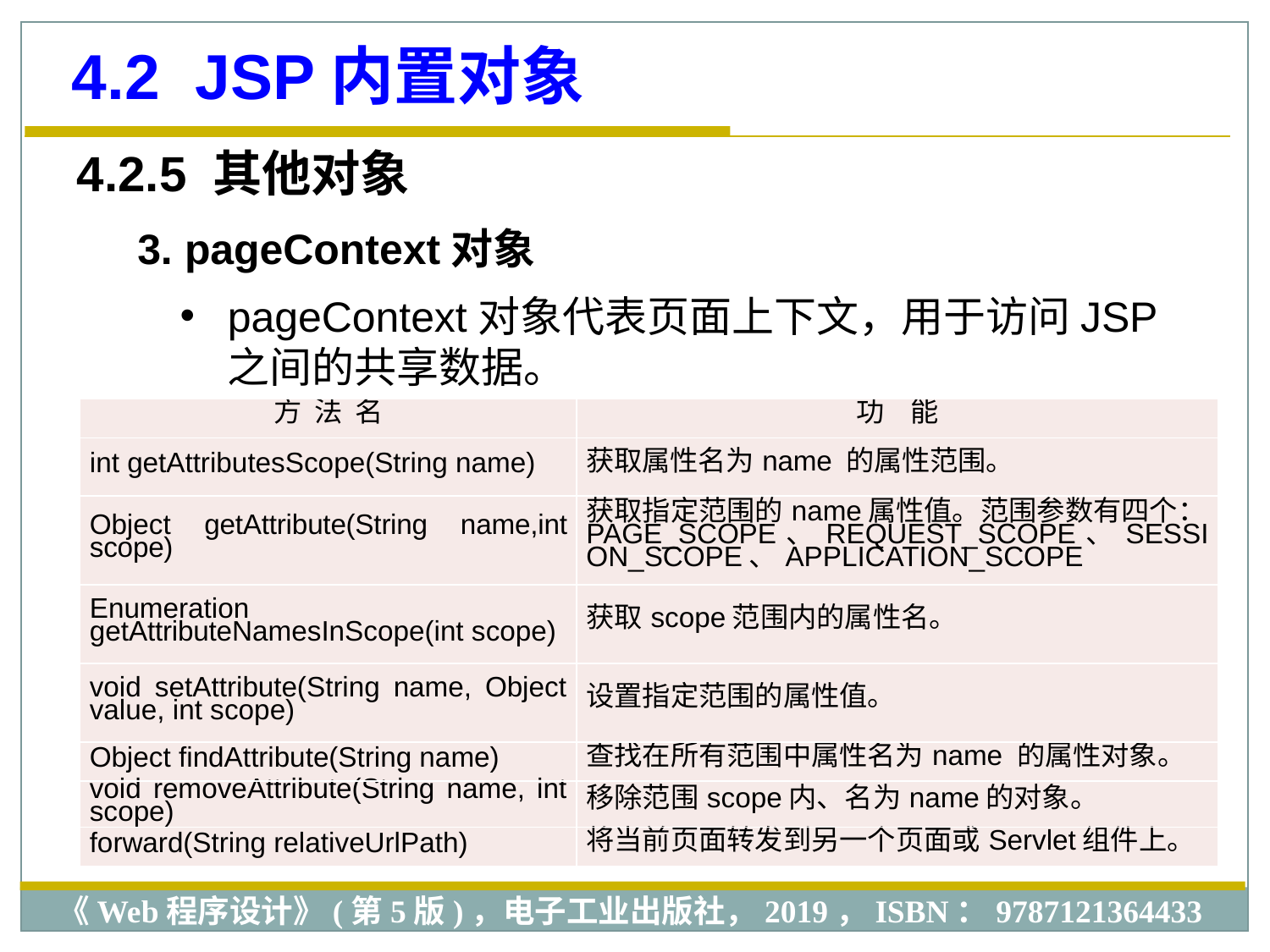

4.2  JSP内置对象
4.2.5 其他对象
3. pageContext对象
pageContext对象代表页面上下文，用于访问JSP之间的共享数据。
| 方 法 名 | 功 能 |
| --- | --- |
| int getAttributesScope(String name) | 获取属性名为name 的属性范围。 |
| Object getAttribute(String name,int scope) | 获取指定范围的name属性值。范围参数有四个：PAGE\_SCOPE、REQUEST\_SCOPE、SESSION\_SCOPE、APPLICATION\_SCOPE |
| Enumeration getAttributeNamesInScope(int scope) | 获取scope范围内的属性名。 |
| void setAttribute(String name, Object value, int scope) | 设置指定范围的属性值。 |
| Object findAttribute(String name) | 查找在所有范围中属性名为name 的属性对象。 |
| void removeAttribute(String name, int scope) | 移除范围scope内、名为name的对象。 |
| forward(String relativeUrlPath) | 将当前页面转发到另一个页面或Servlet组件上。 |